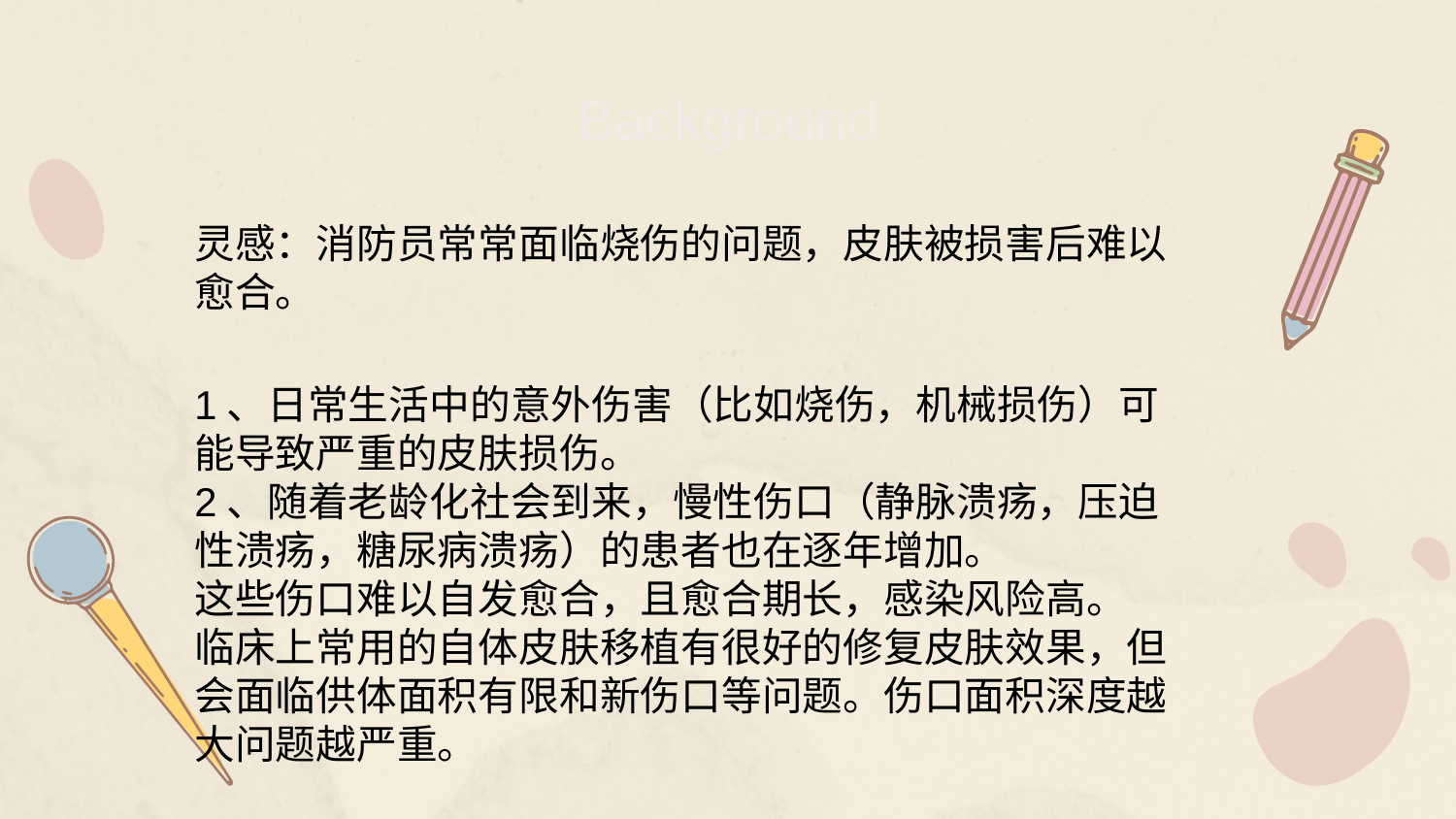

Background
灵感：消防员常常面临烧伤的问题，皮肤被损害后难以愈合。
1、日常生活中的意外伤害（比如烧伤，机械损伤）可能导致严重的皮肤损伤。
2、随着老龄化社会到来，慢性伤口（静脉溃疡，压迫性溃疡，糖尿病溃疡）的患者也在逐年增加。
这些伤口难以自发愈合，且愈合期长，感染风险高。
临床上常用的自体皮肤移植有很好的修复皮肤效果，但会面临供体面积有限和新伤口等问题。伤口面积深度越大问题越严重。